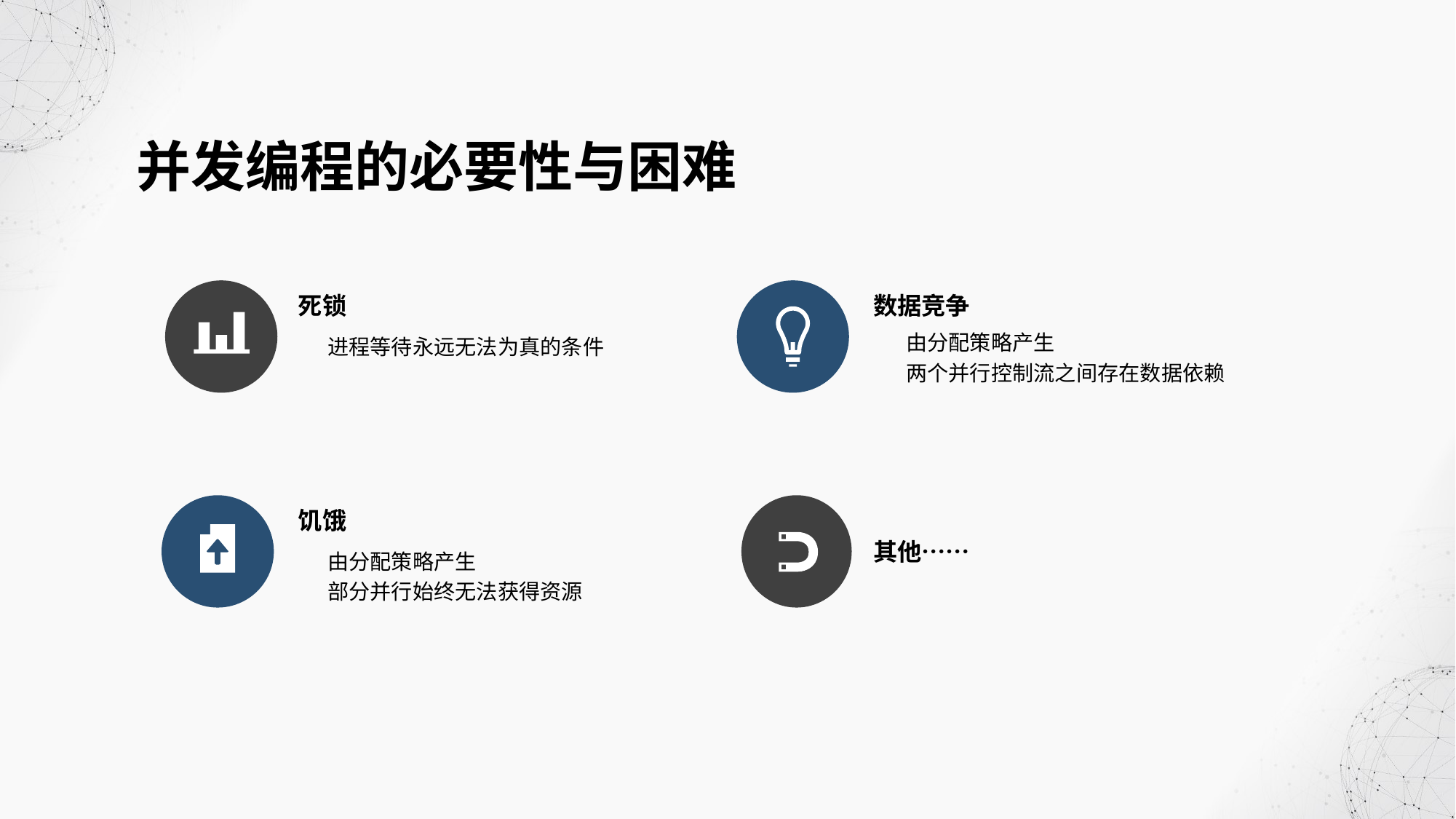

并发编程的必要性与困难

死锁
数据竞争
由分配策略产生
两个并行控制流之间存在数据依赖
进程等待永远无法为真的条件

饥饿
由分配策略产生
部分并行始终无法获得资源
其他……